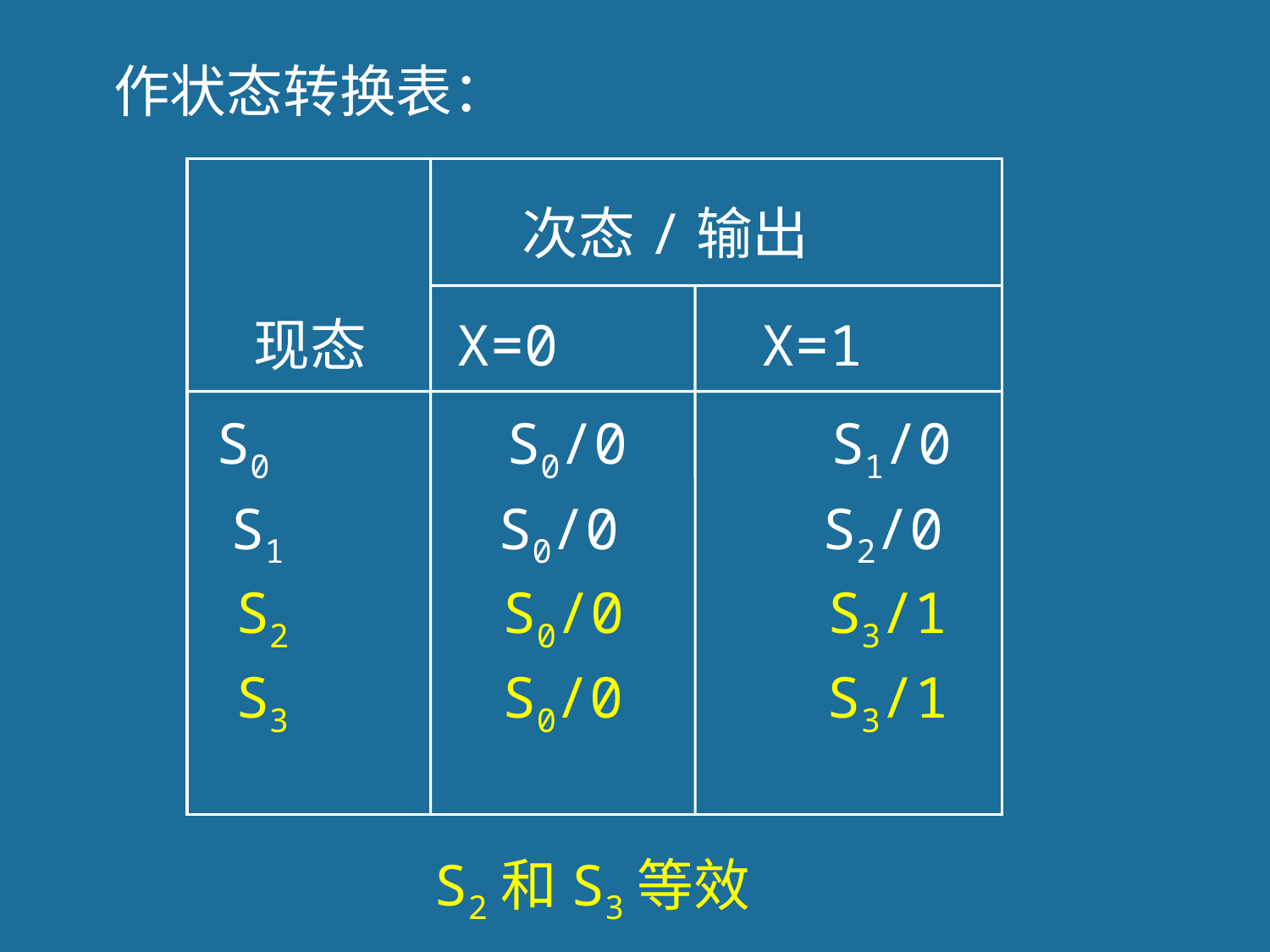

作状态转换表：

次态/输出

  现态      X=0      X=1

S0       S0/0      S1/0
S1           S0/0      S2/0
S2           S0/0      S3/1
S3           S0/0      S3/1
S2和S3等效
205